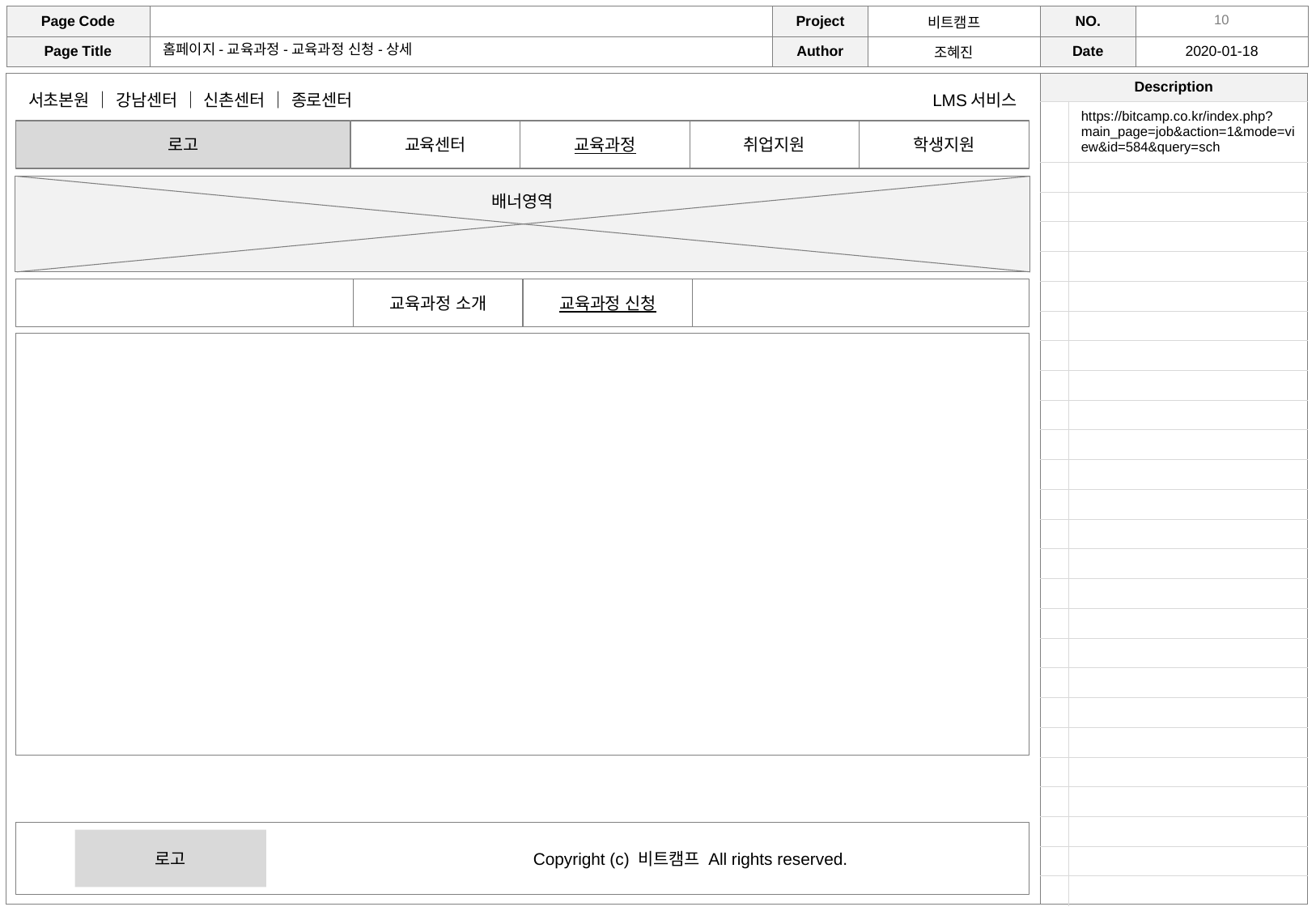

홈페이지-교육과정-교육과정 신청-상세

서초본원 ｜ 강남센터 ｜ 신촌센터 ｜ 종로센터
LMS서비스
|  | https://bitcamp.co.kr/index.php?main\_page=job&action=1&mode=view&id=584&query=sch |
| --- | --- |
|  |  |
|  |  |
|  |  |
|  |  |
|  |  |
|  |  |
|  |  |
|  |  |
|  |  |
|  |  |
|  |  |
|  |  |
|  |  |
|  |  |
|  |  |
|  |  |
|  |  |
|  |  |
|  |  |
|  |  |
|  |  |
|  |  |
|  |  |
|  |  |
|  |  |
로고
교육센터
교육과정
취업지원
학생지원

배너영역

교육과정 소개
교육과정 신청

로고
Copyright (c) 비트캠프 All rights reserved.